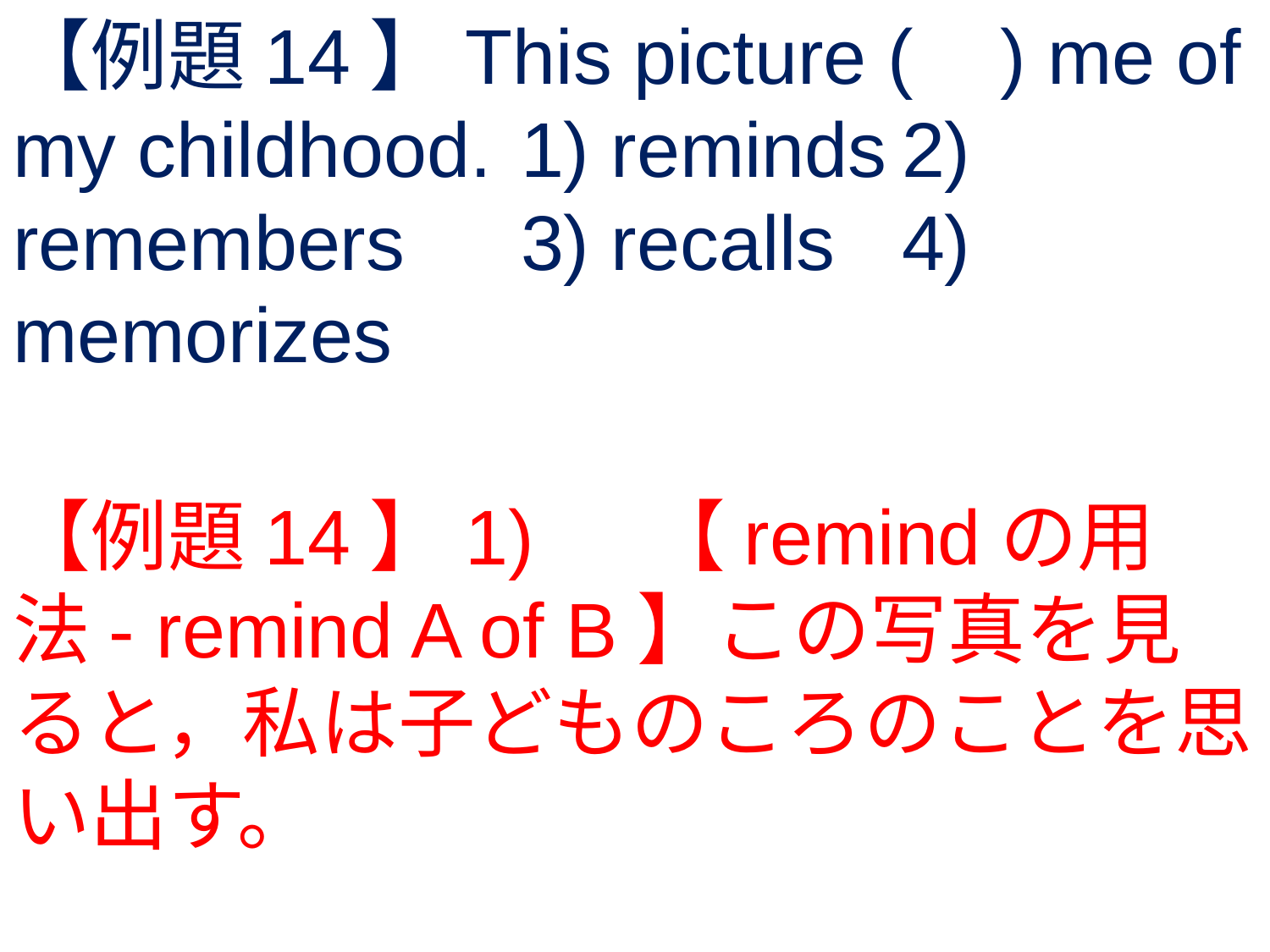

# 【例題14】This picture (    ) me of my childhood.	1) reminds	2) remembers	3) recalls	4) memorizes
【例題14】1) 	【remindの用法- remind A of B】この写真を見ると，私は子どものころのことを思い出す。